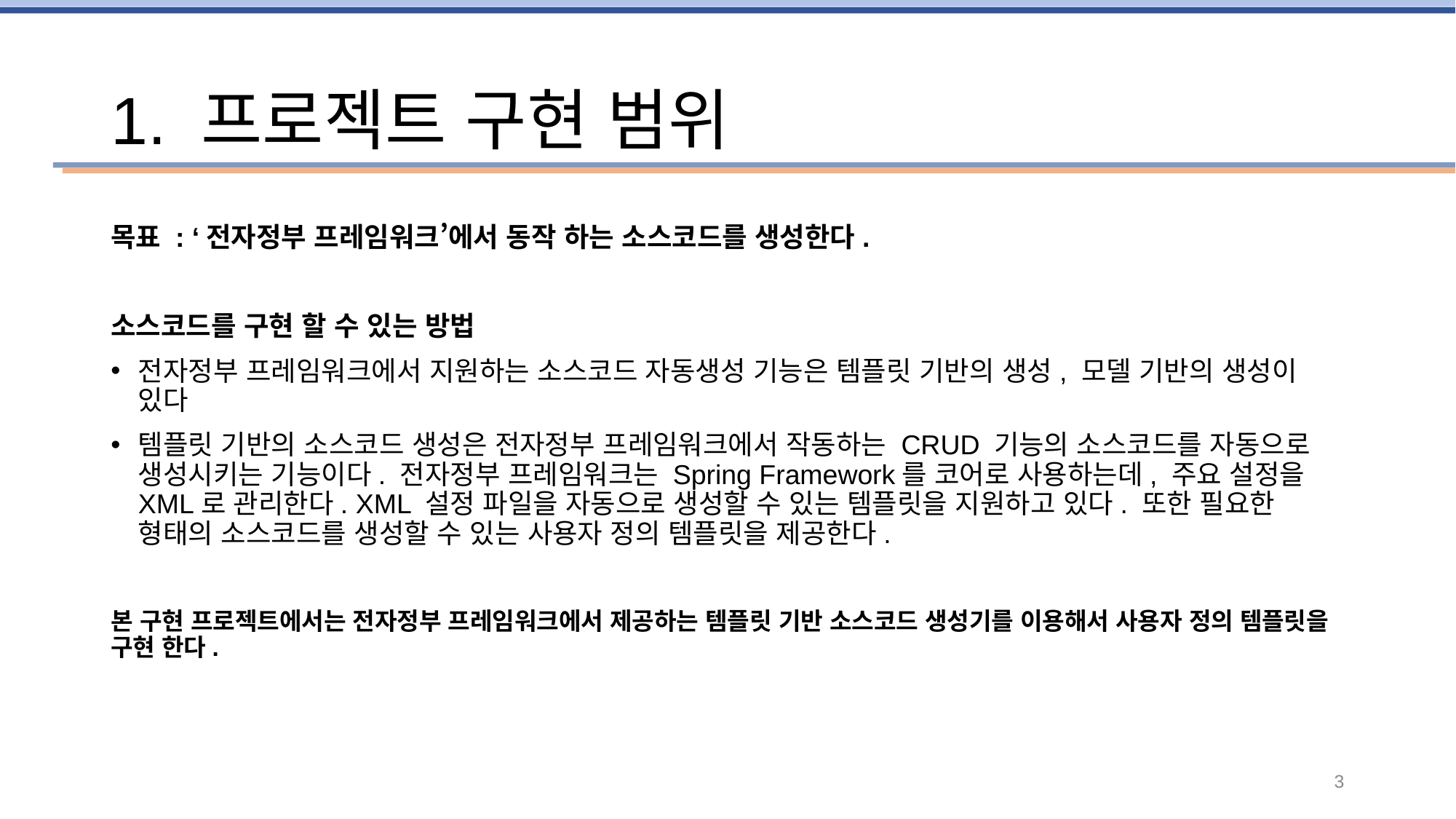

# 1. 프로젝트 구현 범위
목표 : ‘전자정부 프레임워크’에서 동작 하는 소스코드를 생성한다.

소스코드를 구현 할 수 있는 방법
전자정부 프레임워크에서 지원하는 소스코드 자동생성 기능은 템플릿 기반의 생성, 모델 기반의 생성이 있다
템플릿 기반의 소스코드 생성은 전자정부 프레임워크에서 작동하는 CRUD 기능의 소스코드를 자동으로 생성시키는 기능이다. 전자정부 프레임워크는 Spring Framework를 코어로 사용하는데, 주요 설정을 XML로 관리한다. XML 설정 파일을 자동으로 생성할 수 있는 템플릿을 지원하고 있다. 또한 필요한 형태의 소스코드를 생성할 수 있는 사용자 정의 템플릿을 제공한다.

본 구현 프로젝트에서는 전자정부 프레임워크에서 제공하는 템플릿 기반 소스코드 생성기를 이용해서 사용자 정의 템플릿을 구현 한다.

3